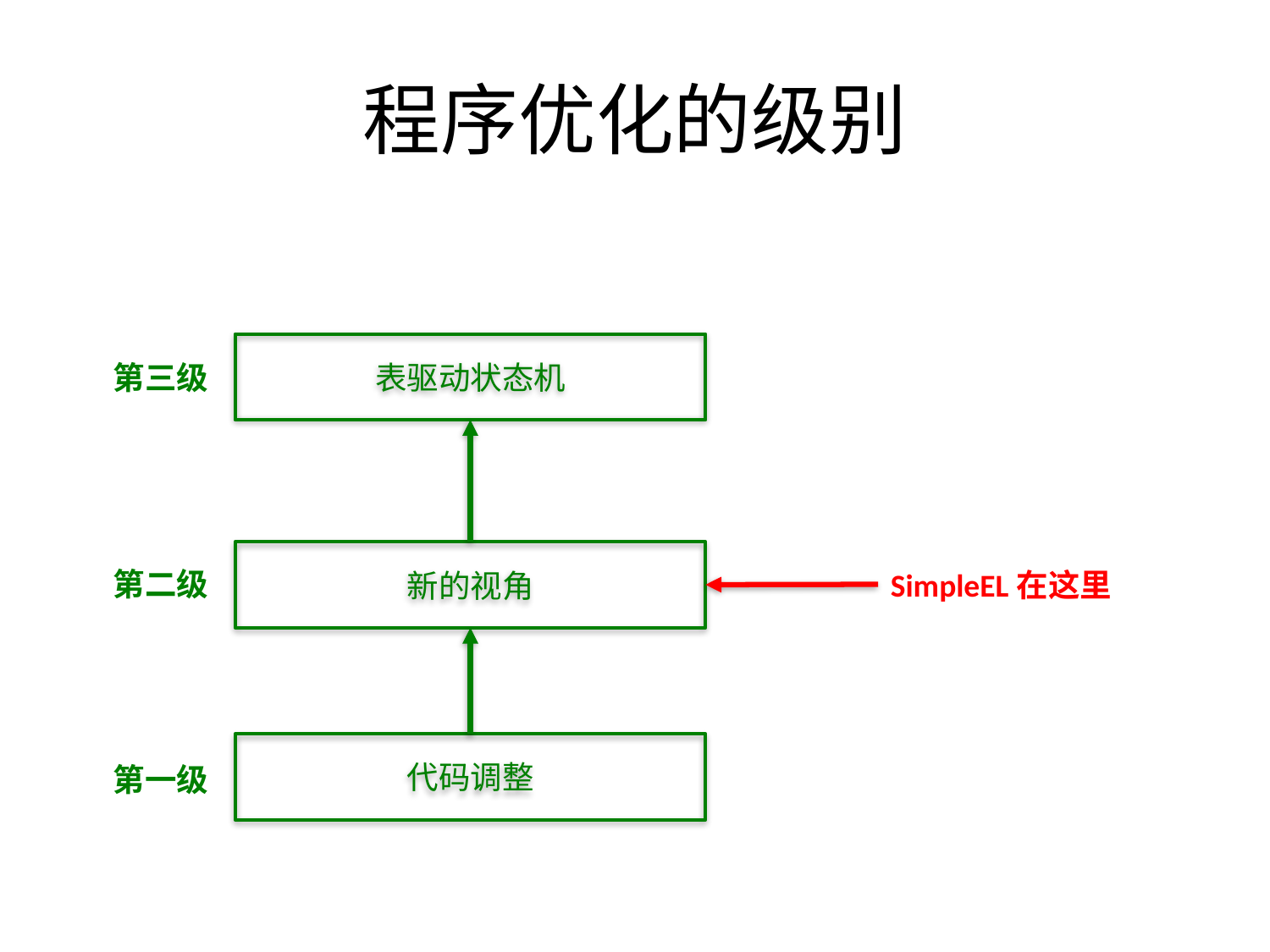

# 程序优化的级别
表驱动状态机
第三级
新的视角
第二级
SimpleEL在这里
代码调整
第一级